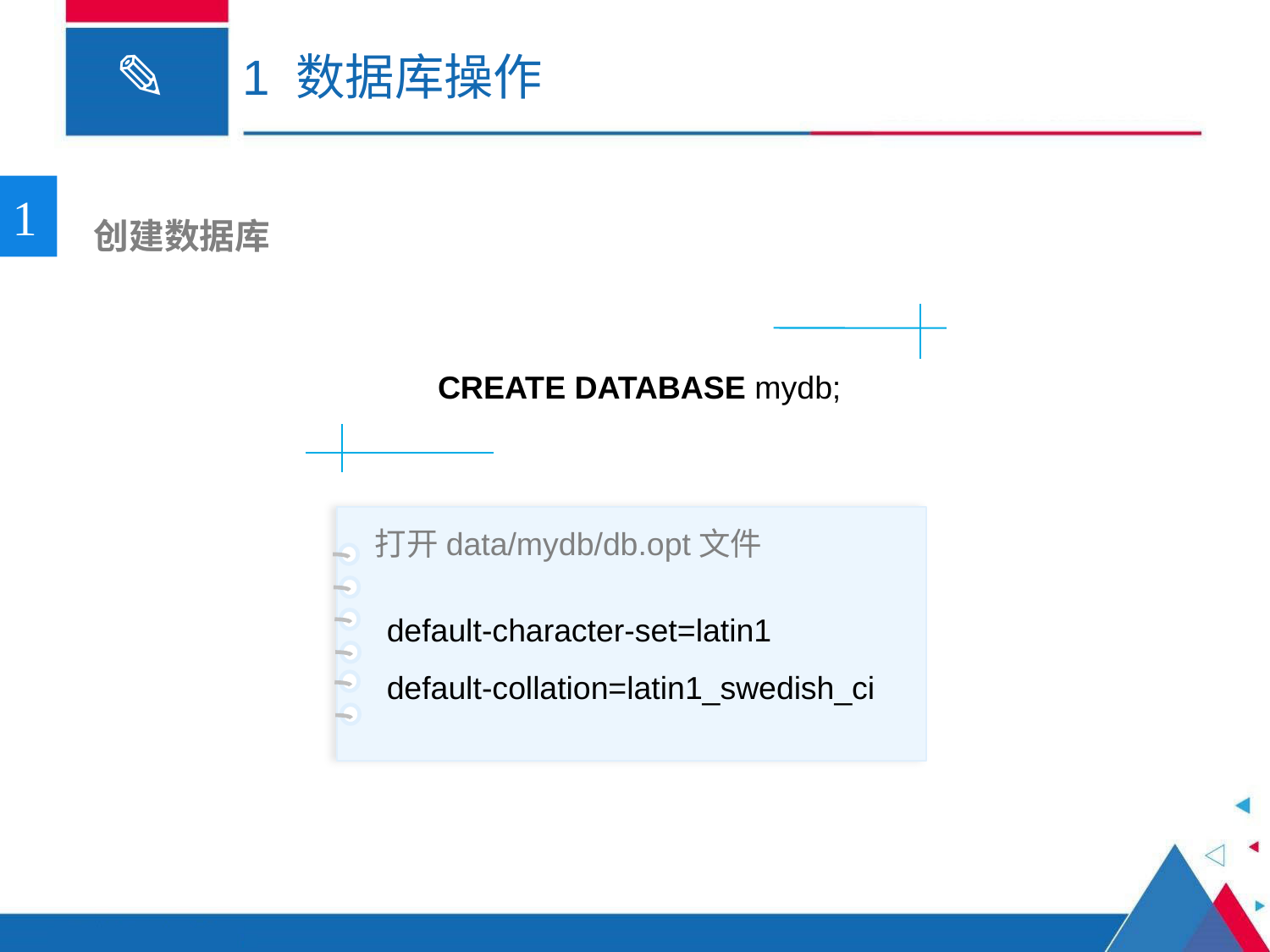

# 1 数据库操作

1
  创建数据库
 CREATE DATABASE mydb;

打开data/mydb/db.opt文件
default-character-set=latin1
default-collation=latin1_swedish_ci